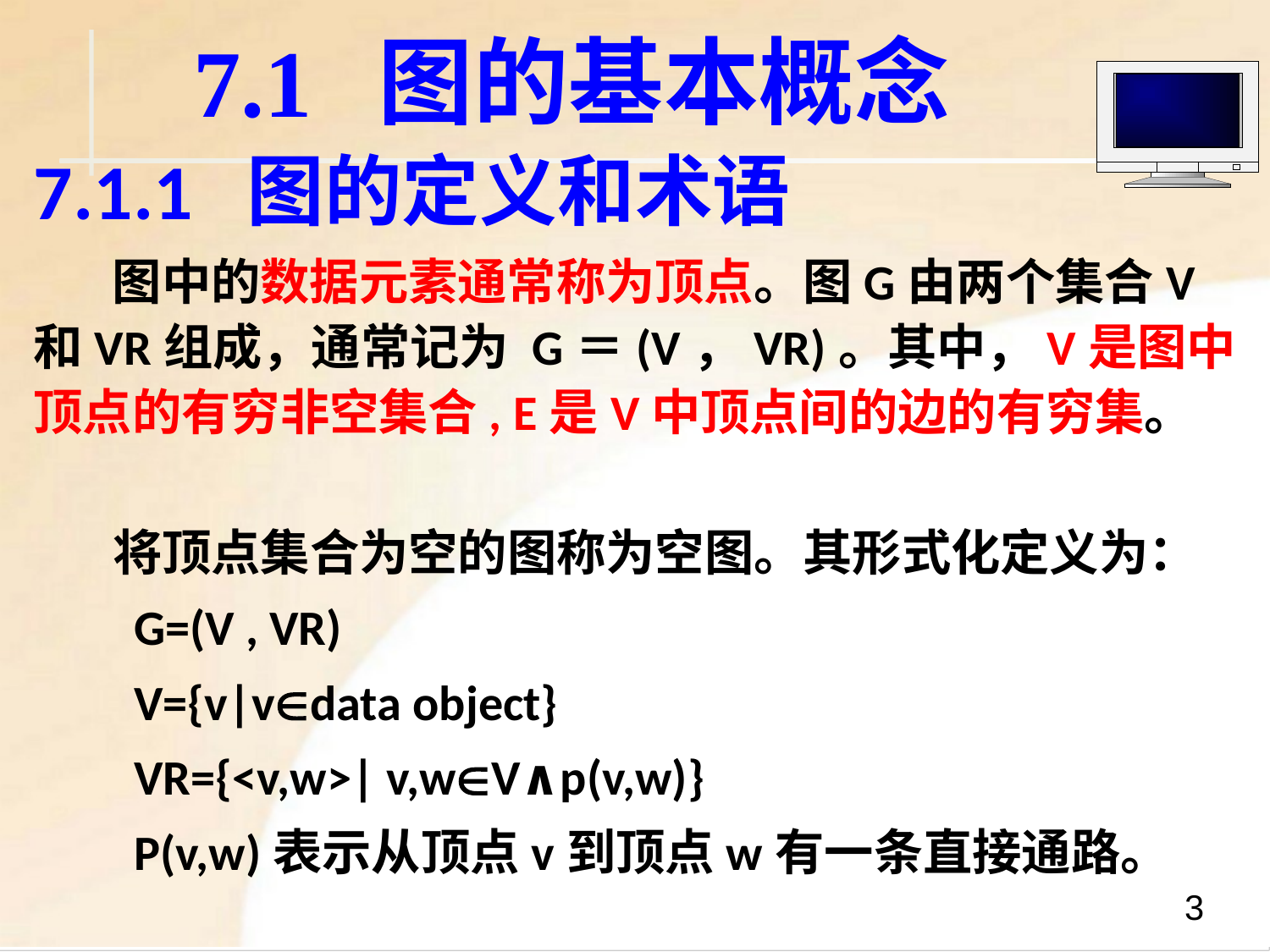

# 7.1  图的基本概念
7.1.1  图的定义和术语
      图中的数据元素通常称为顶点。图G由两个集合V和VR组成，通常记为 G＝(V，VR)。其中，V是图中顶点的有穷非空集合, E是V中顶点间的边的有穷集。
      将顶点集合为空的图称为空图。其形式化定义为：
G=(V , VR)
V={v|v∈data object}
VR={<v,w>| v,w∈V∧p(v,w)}
P(v,w)表示从顶点v到顶点w有一条直接通路。